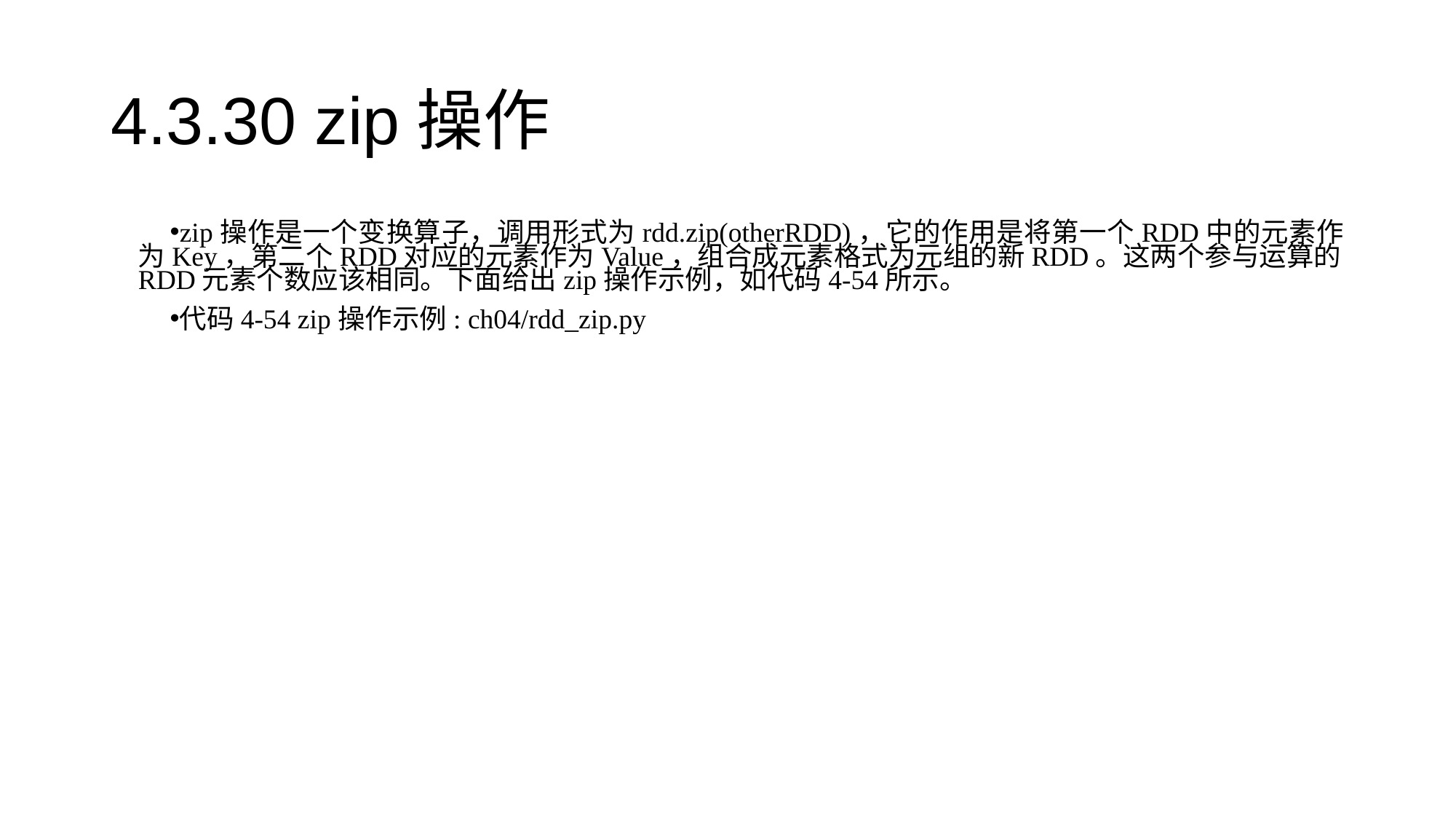

# 4.3.30 zip操作
zip操作是一个变换算子，调用形式为rdd.zip(otherRDD)，它的作用是将第一个RDD中的元素作为Key，第二个RDD对应的元素作为Value，组合成元素格式为元组的新RDD。这两个参与运算的RDD元素个数应该相同。下面给出zip操作示例，如代码4-54所示。
代码4-54 zip操作示例: ch04/rdd_zip.py